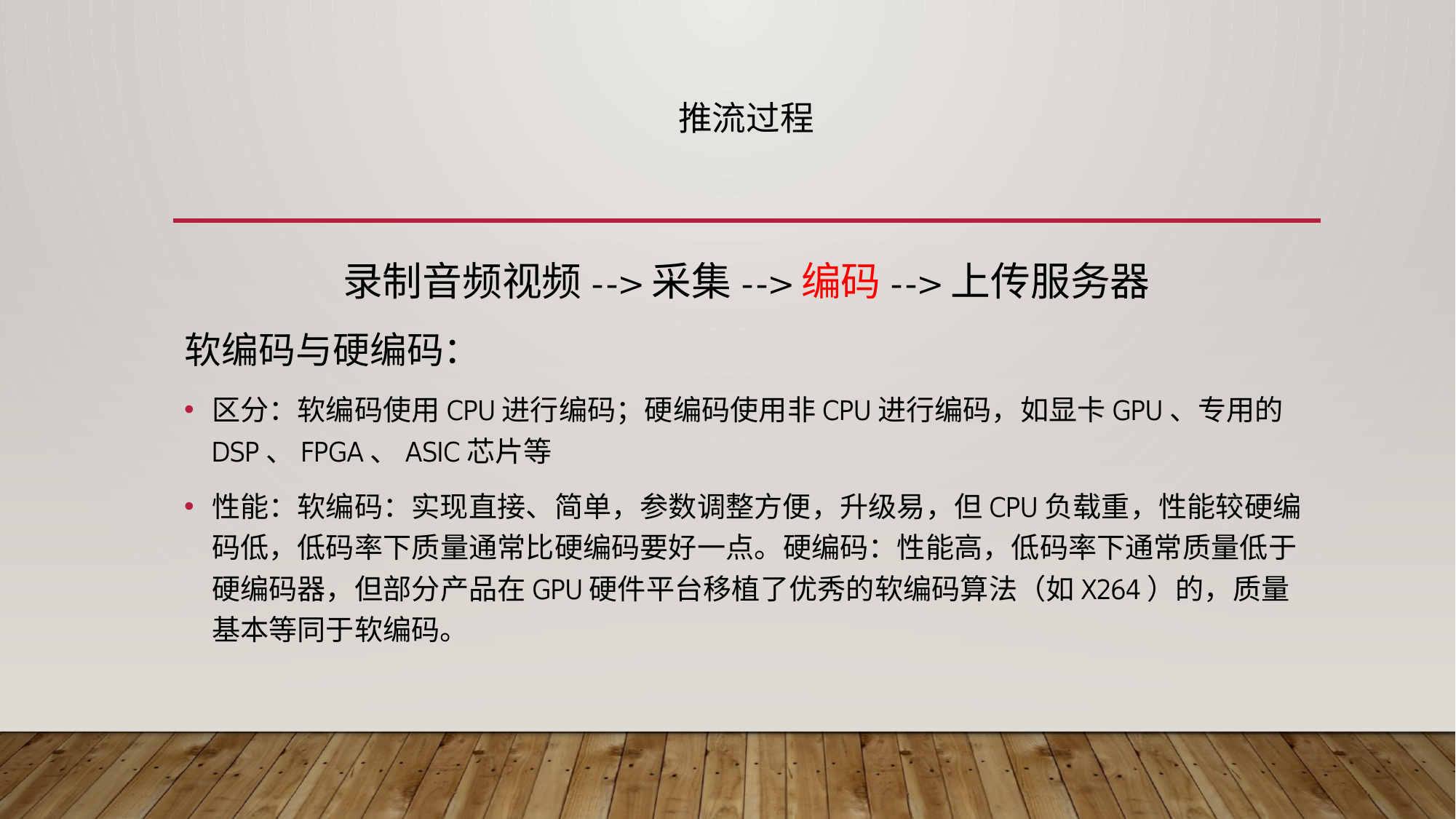

# 推流过程
录制音频视频-->采集-->编码-->上传服务器
软编码与硬编码：
区分：软编码使用CPU进行编码；硬编码使用非CPU进行编码，如显卡GPU、专用的DSP、FPGA、ASIC芯片等
性能：软编码：实现直接、简单，参数调整方便，升级易，但CPU负载重，性能较硬编码低，低码率下质量通常比硬编码要好一点。硬编码：性能高，低码率下通常质量低于硬编码器，但部分产品在GPU硬件平台移植了优秀的软编码算法（如X264）的，质量基本等同于软编码。